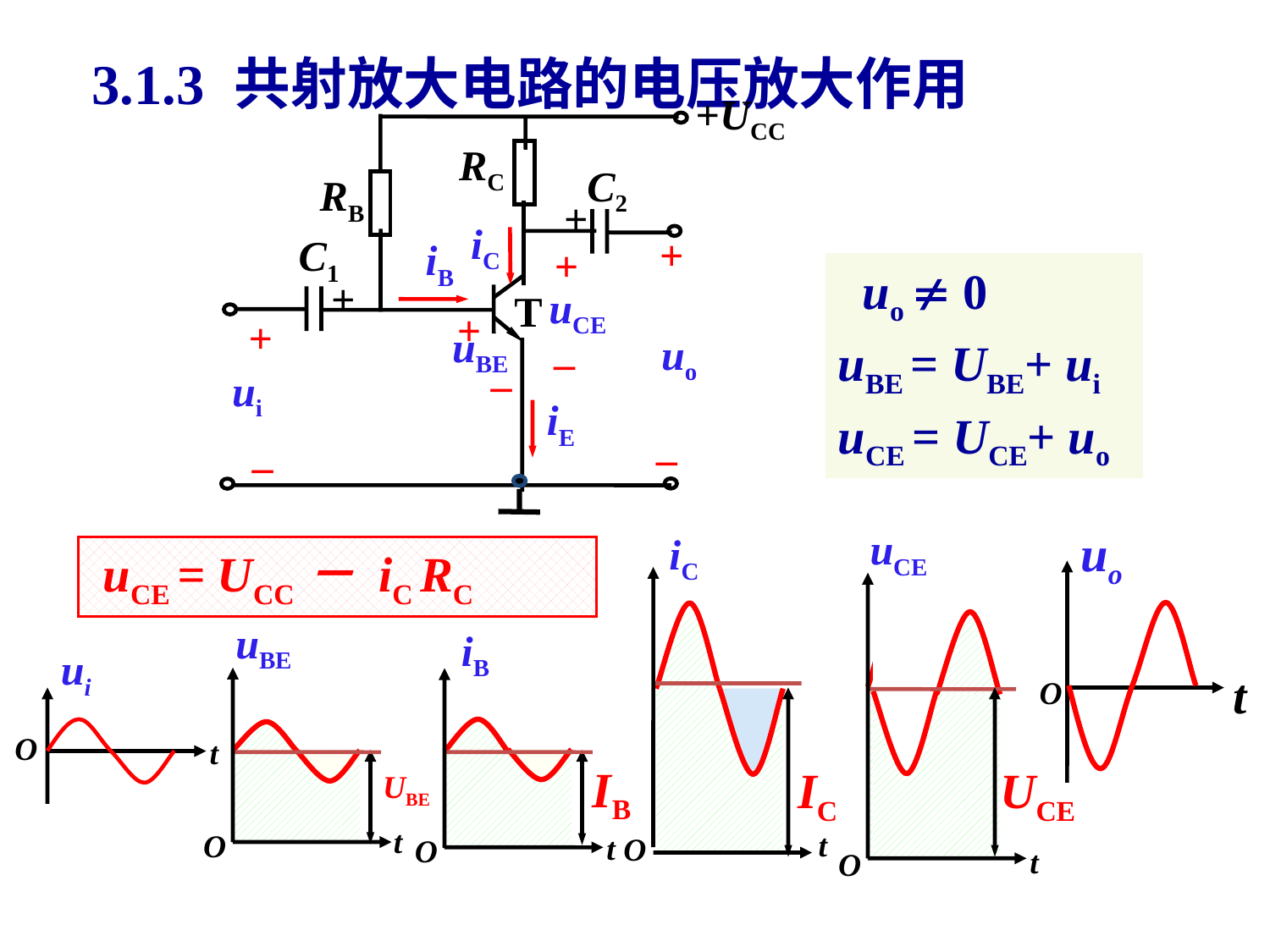

# 3.1.3 共射放大电路的电压放大作用
+UCC

RC

C2
RB

+

iC
+

C1

iB

+
+

uCE
T

+

+

uBE

uo
–

–
ui
iE

–
–

  uo = 0
uBE = UBE
uCE = UCE
  uo ≠ 0
uBE = UBE+ ui
uCE = UCE+ uo

uCE

t
O

uo

t
O

iC

t
O

 uCE = UCC－ iC RC
有输入信号(ui ≠ 0)时
无输入信号(ui = 0)时:

uBE

t
O

iB

t
O

ui

O
t

IC

UCE

？

IB
UBE